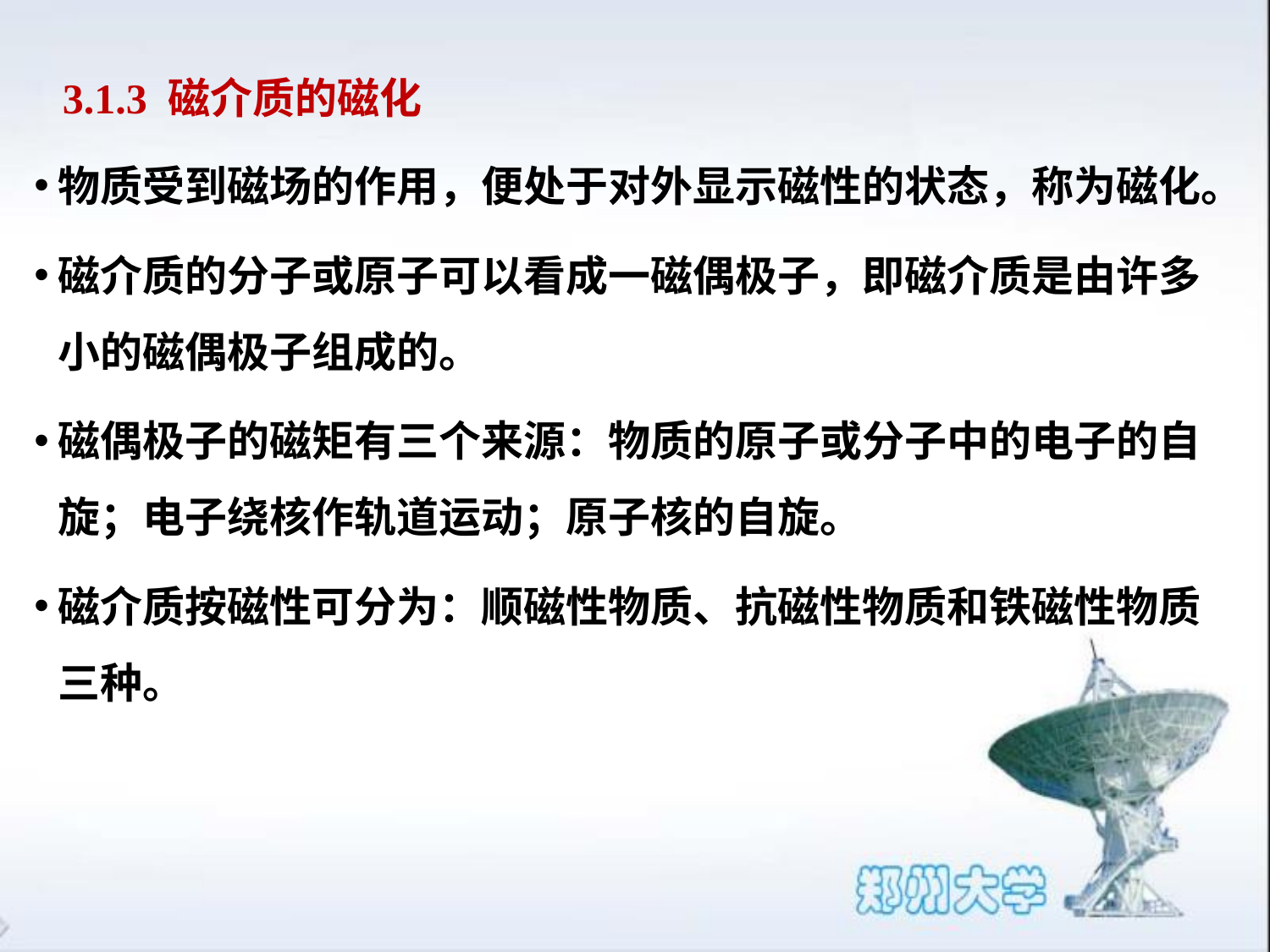

# 3.1.3 磁介质的磁化
物质受到磁场的作用，便处于对外显示磁性的状态，称为磁化。
磁介质的分子或原子可以看成一磁偶极子，即磁介质是由许多小的磁偶极子组成的。
磁偶极子的磁矩有三个来源：物质的原子或分子中的电子的自旋；电子绕核作轨道运动；原子核的自旋。
磁介质按磁性可分为：顺磁性物质、抗磁性物质和铁磁性物质三种。